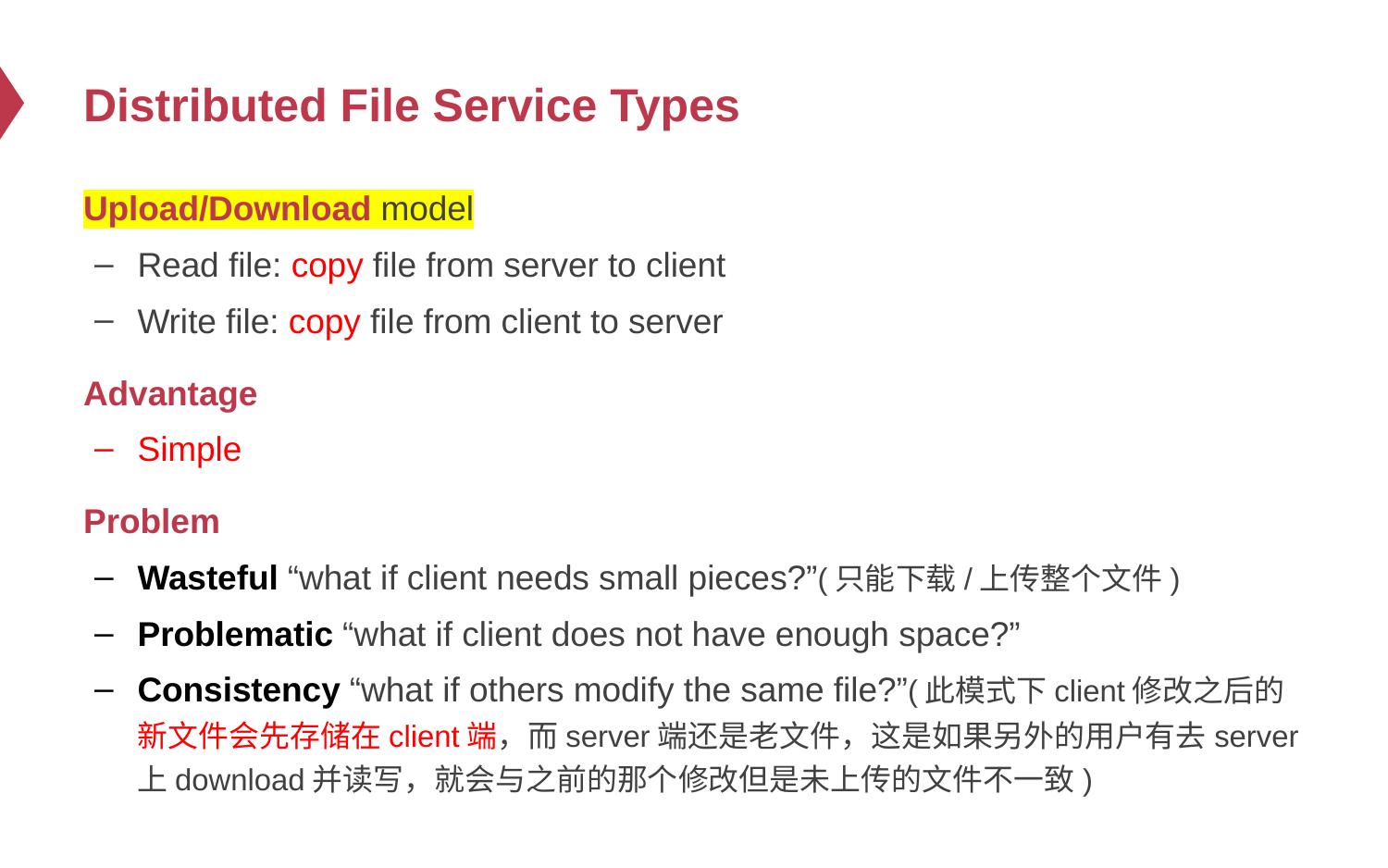

# Distributed File Service Types
Upload/Download model
Read file: copy file from server to client
Write file: copy file from client to server
Advantage
Simple
Problem
Wasteful “what if client needs small pieces?”(只能下载/上传整个文件)
Problematic “what if client does not have enough space?”
Consistency “what if others modify the same file?”(此模式下client修改之后的新文件会先存储在client端，而server端还是老文件，这是如果另外的用户有去server上download并读写，就会与之前的那个修改但是未上传的文件不一致)

10